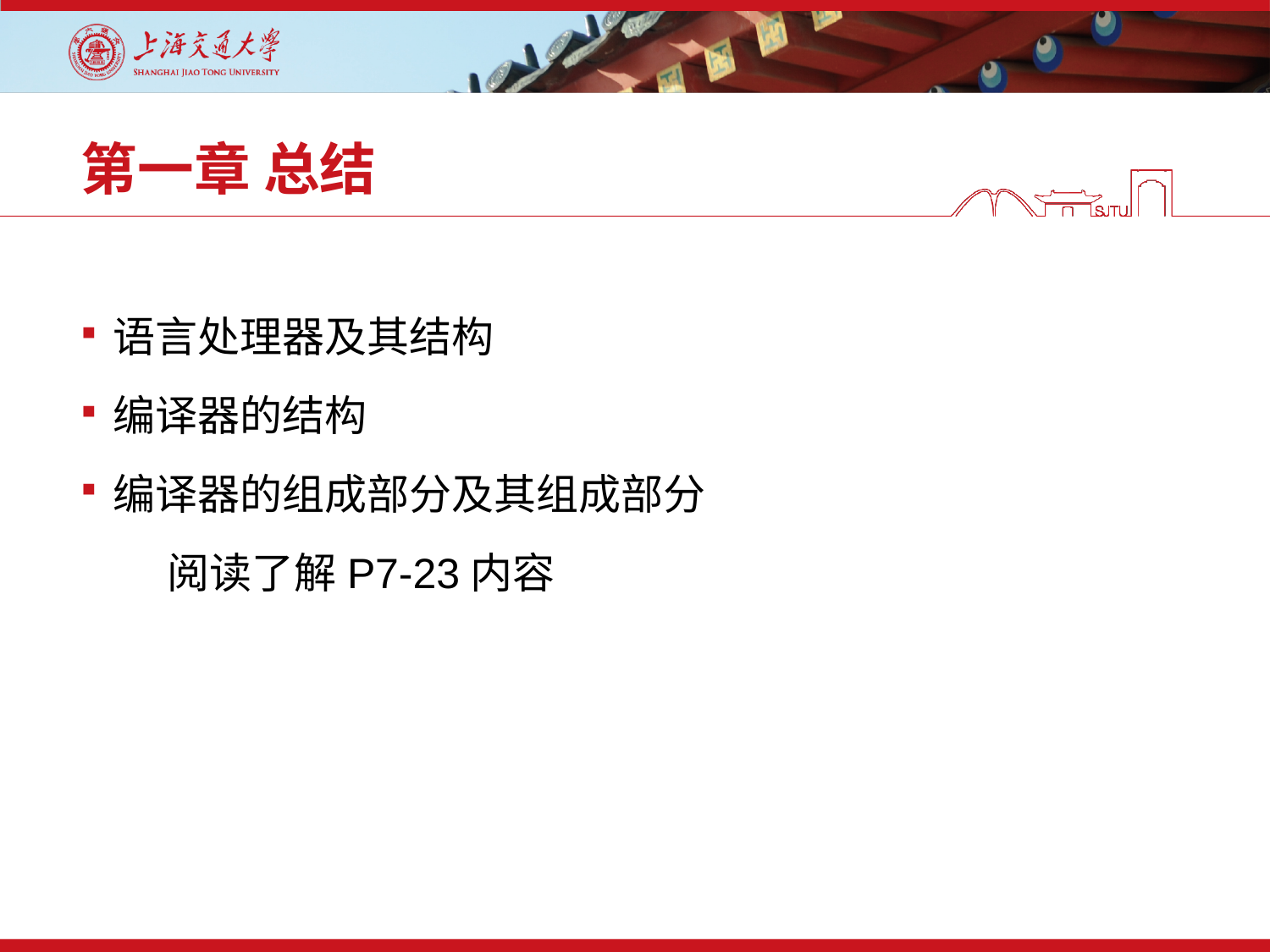

# 第一章 总结

语言处理器及其结构
编译器的结构
编译器的组成部分及其组成部分
        阅读了解P7-23内容